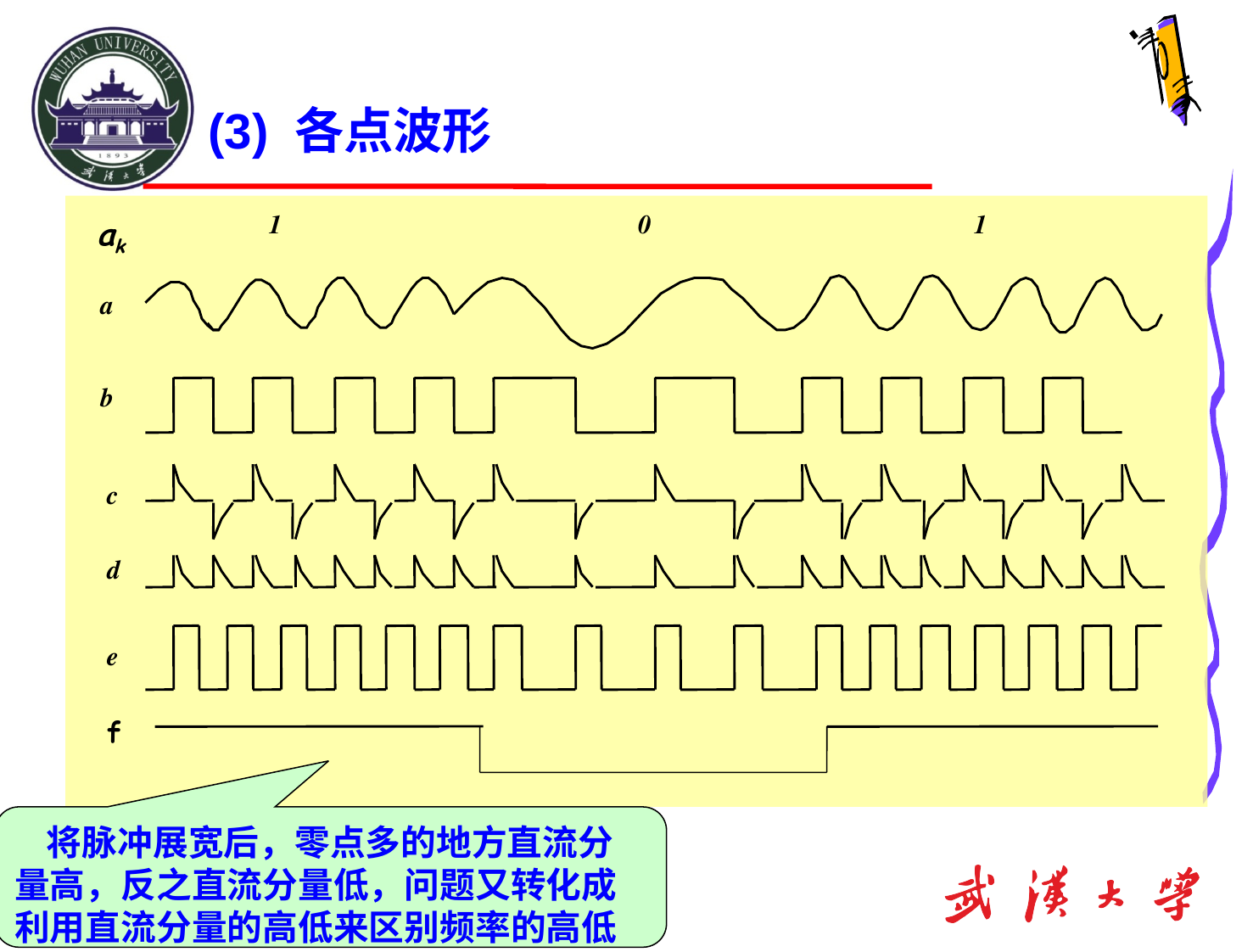

# (3) 各点波形

1
0
1

a

b

c

d

e

f

ak
   将脉冲展宽后，零点多的地方直流分量高，反之直流分量低，问题又转化成利用直流分量的高低来区别频率的高低